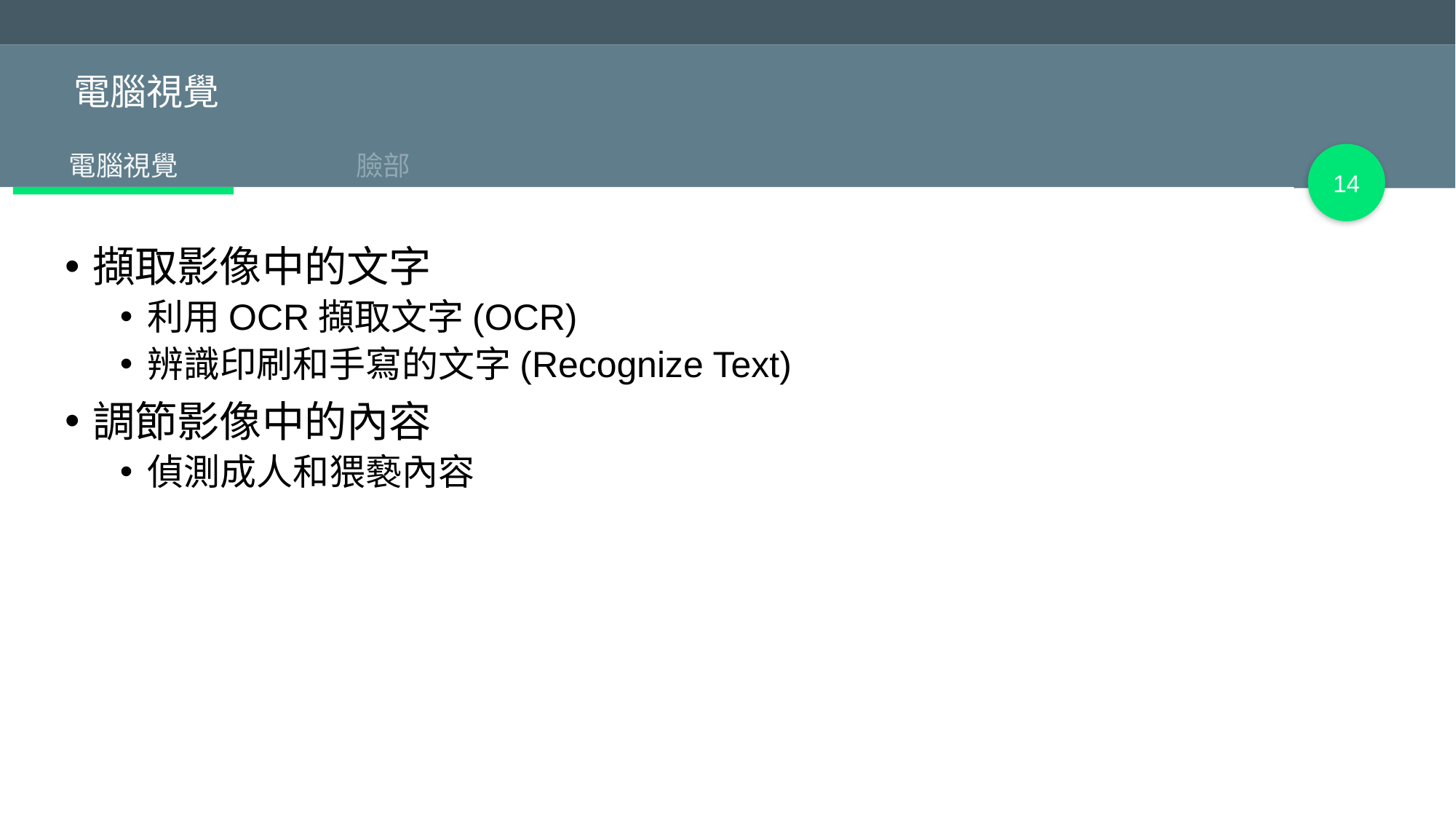

# 電腦視覺
電腦視覺
臉部

14

擷取影像中的文字
利用OCR擷取文字(OCR)
辨識印刷和手寫的文字(Recognize Text)
調節影像中的內容
偵測成人和猥褻內容